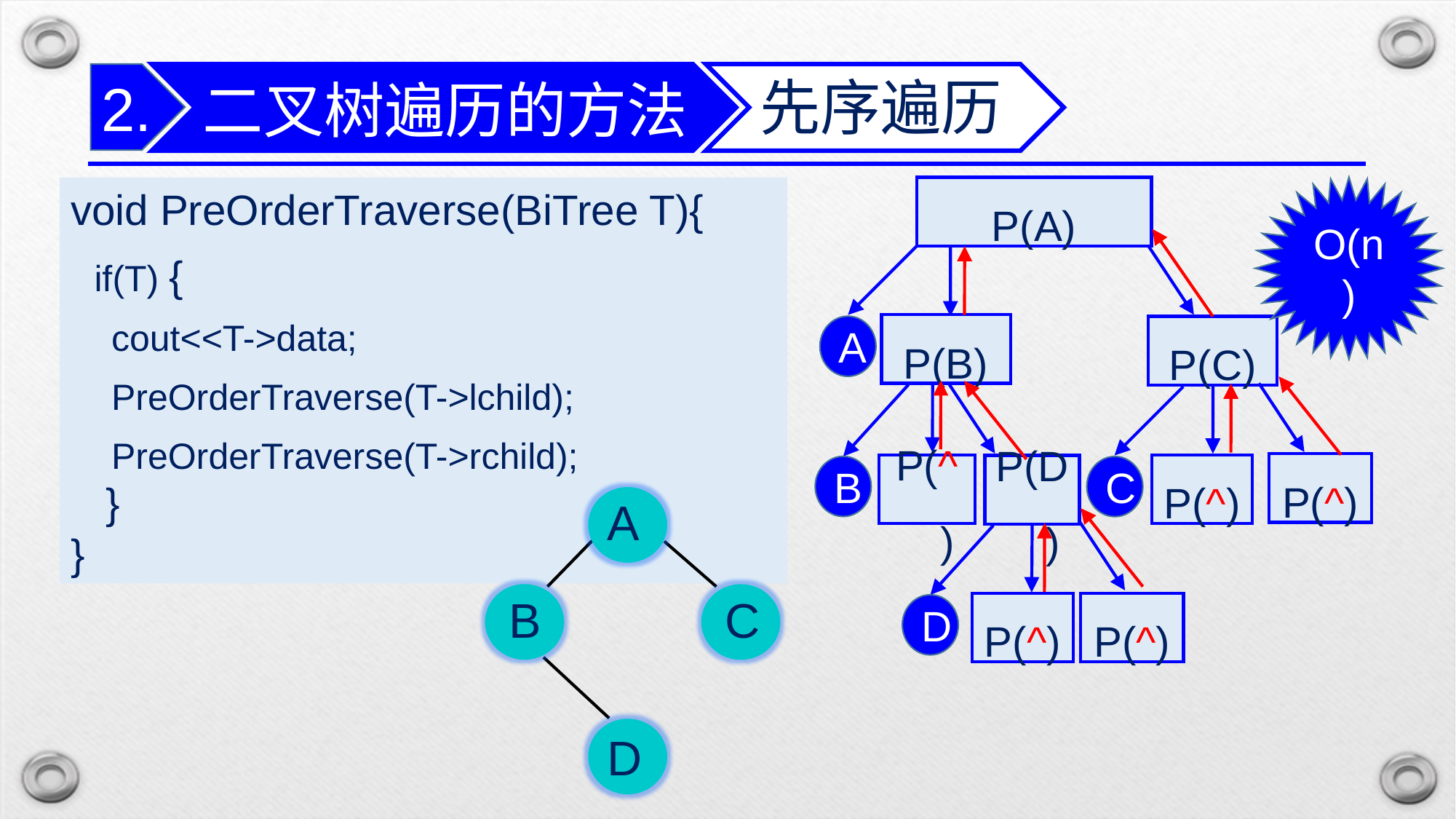

二叉树遍历的方法

2.
先序遍历
O(n)
void PreOrderTraverse(BiTree T){
  if(T) {
    cout<<T->data;
    PreOrderTraverse(T->lchild);
    PreOrderTraverse(T->rchild);
   }
}
P(A)
P(B)
A
P(C)
P(^)
P(^)
P(^)
P(D)
B
C
A

B

C

D
P(^)
P(^)
D